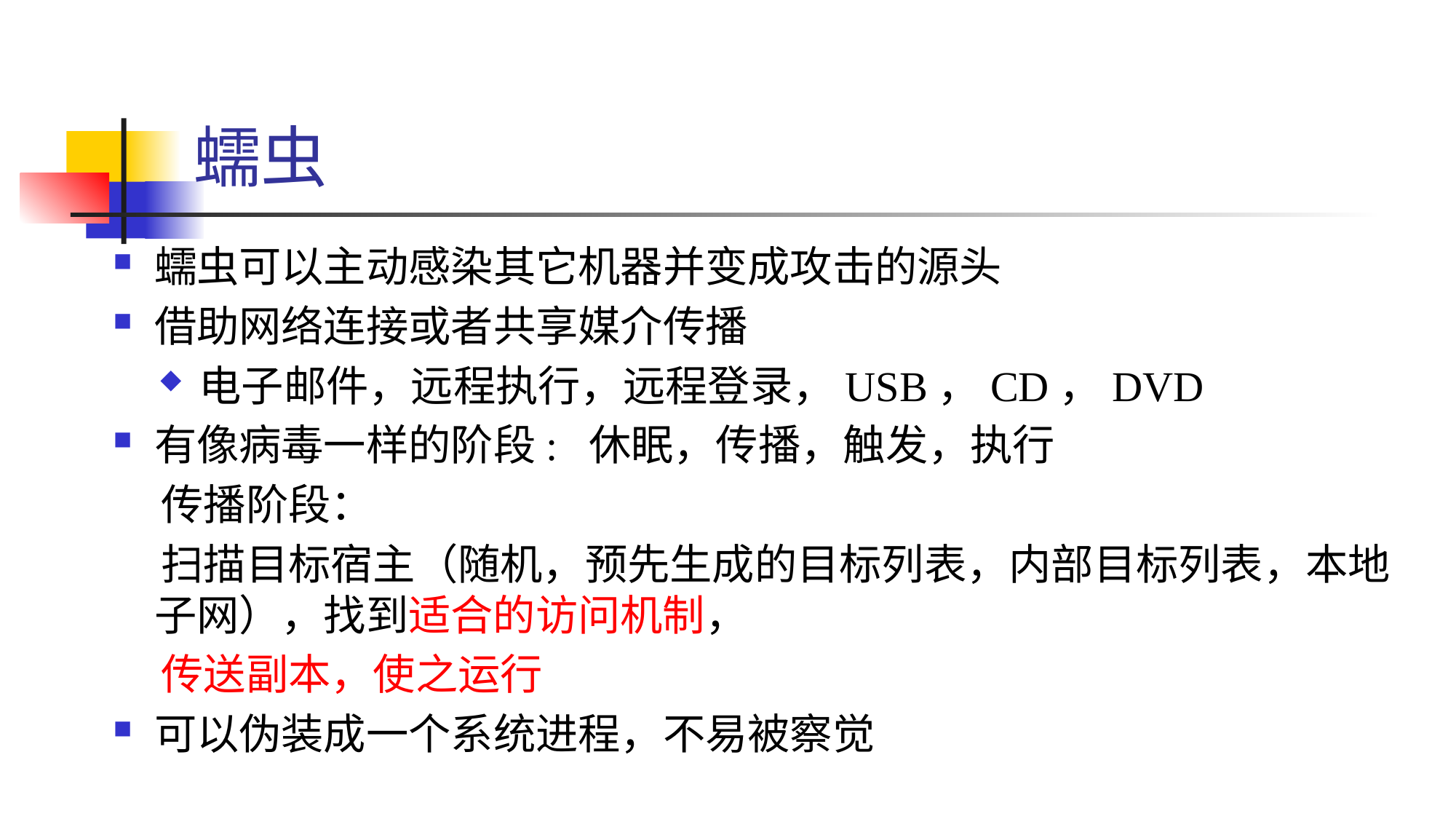

# 蠕虫
蠕虫可以主动感染其它机器并变成攻击的源头
借助网络连接或者共享媒介传播
电子邮件，远程执行，远程登录，USB，CD，DVD
有像病毒一样的阶段:  休眠，传播，触发，执行
    传播阶段：
    扫描目标宿主（随机，预先生成的目标列表，内部目标列表，本地子网），找到适合的访问机制，
    传送副本，使之运行
可以伪装成一个系统进程，不易被察觉